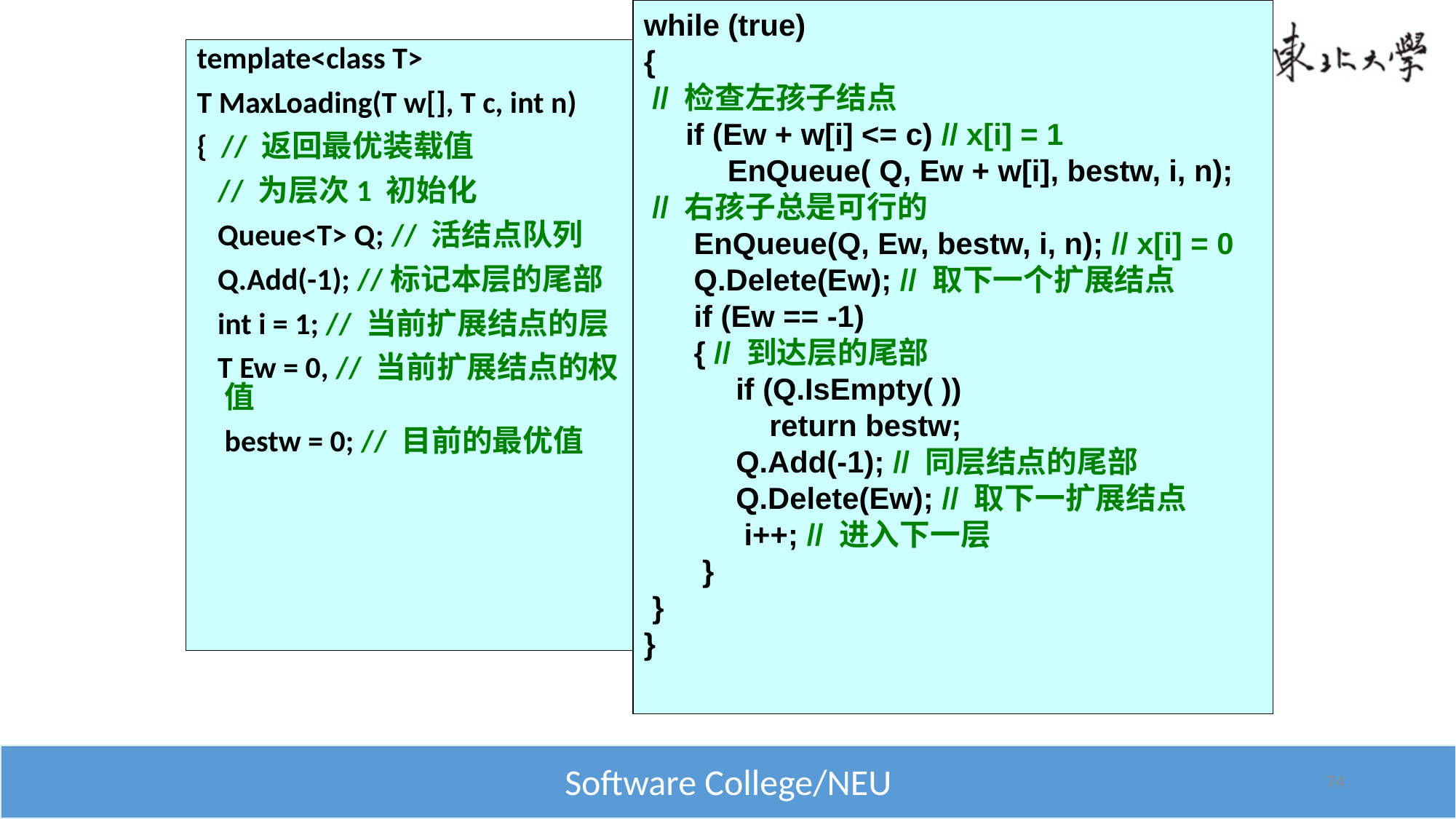

while (true)
{
 // 检查左孩子结点
     if (Ew + w[i] <= c) // x[i] = 1
          EnQueue( Q, Ew + w[i], bestw, i, n);
 // 右孩子总是可行的
      EnQueue(Q, Ew, bestw, i, n); // x[i] = 0
      Q.Delete(Ew); // 取下一个扩展结点
      if (Ew == -1)
      { // 到达层的尾部
           if (Q.IsEmpty( ))
               return bestw;
           Q.Add(-1); // 同层结点的尾部
           Q.Delete(Ew); // 取下一扩展结点
            i++; // 进入下一层
       }
 }
}

template<class T>
T MaxLoading(T w[], T c, int n)
{  // 返回最优装载值
   // 为层次1 初始化
   Queue<T> Q; // 活结点队列
   Q.Add(-1); //标记本层的尾部
   int i = 1; // 当前扩展结点的层
   T Ew = 0, // 当前扩展结点的权值
    bestw = 0; // 目前的最优值

74